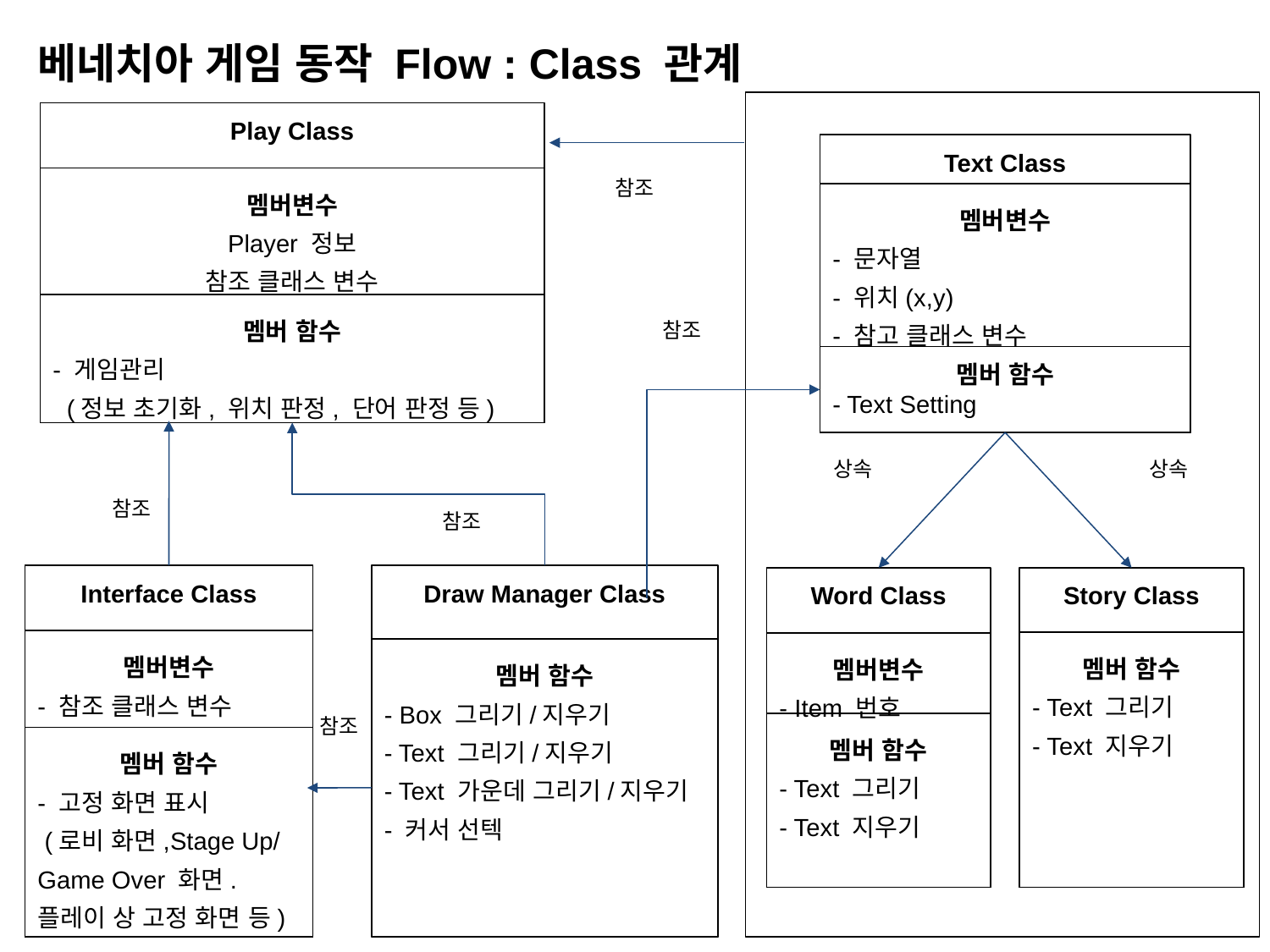

베네치아 게임 동작 Flow : Class 관계

Play Class
멤버변수
Player 정보
참조 클래스 변수
멤버 함수
- 게임관리
  (정보 초기화, 위치 판정, 단어 판정 등)
Text Class
멤버변수
- 문자열
- 위치(x,y)
- 참고 클래스 변수
멤버 함수
- Text Setting

참조
참조
상속
상속
참조
참조
Interface Class
멤버변수
- 참조 클래스 변수
멤버 함수
- 고정 화면 표시
 (로비 화면,Stage Up/
Game Over 화면. 플레이 상 고정 화면 등)
Draw Manager Class
멤버 함수
- Box 그리기/지우기
- Text 그리기/지우기
- Text 가운데 그리기/지우기
- 커서 선텍
Word Class
멤버변수
- Item 번호
멤버 함수
- Text 그리기
- Text 지우기
Story Class
멤버 함수
- Text 그리기
- Text 지우기

참조